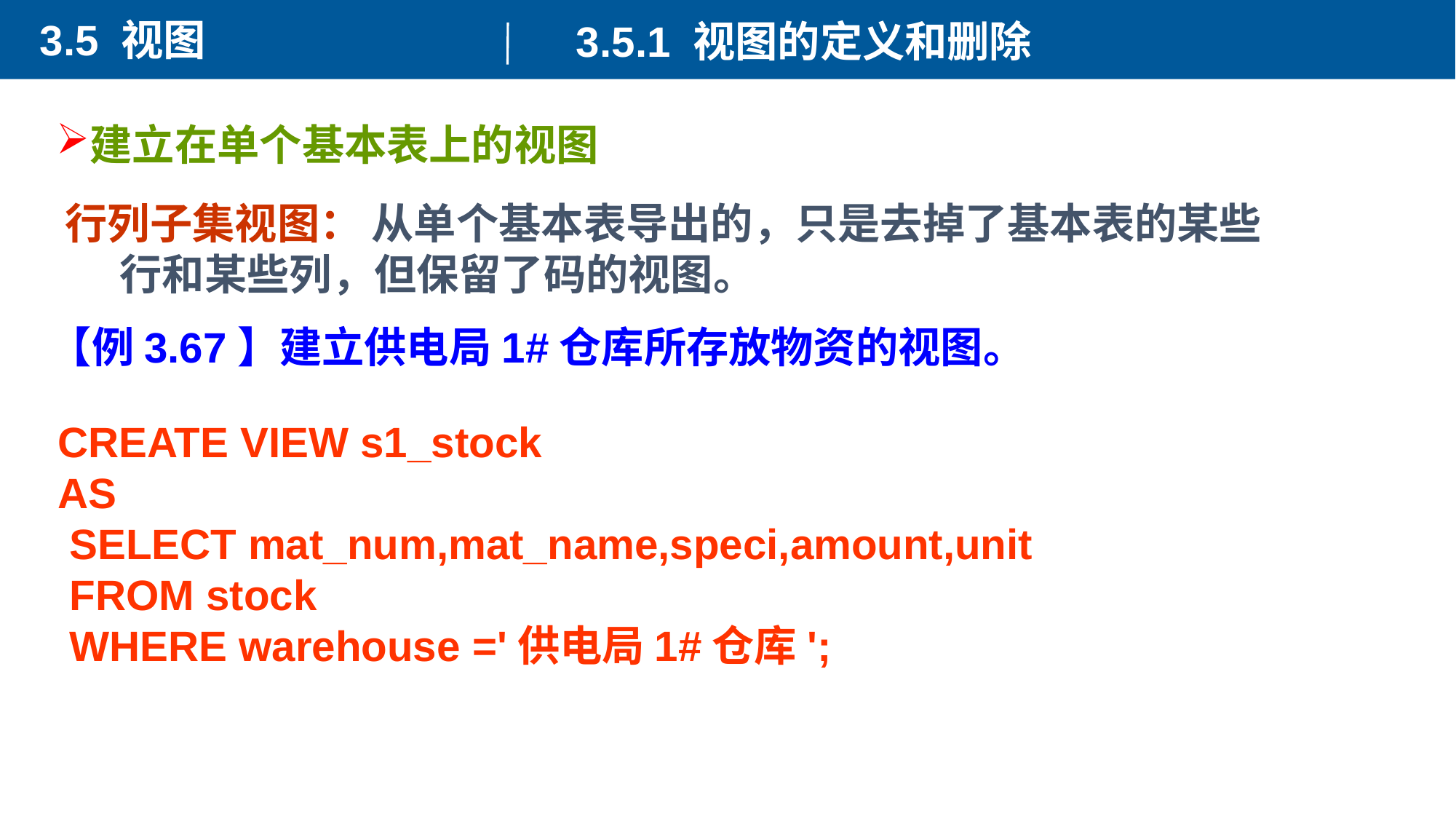

3.5 视图
3.5.1 视图的定义和删除
建立在单个基本表上的视图
行列子集视图： 从单个基本表导出的，只是去掉了基本表的某些行和某些列，但保留了码的视图。
【例3.67】建立供电局1#仓库所存放物资的视图。
CREATE VIEW s1_stock
AS
 SELECT mat_num,mat_name,speci,amount,unit
 FROM stock
 WHERE warehouse ='供电局1#仓库';